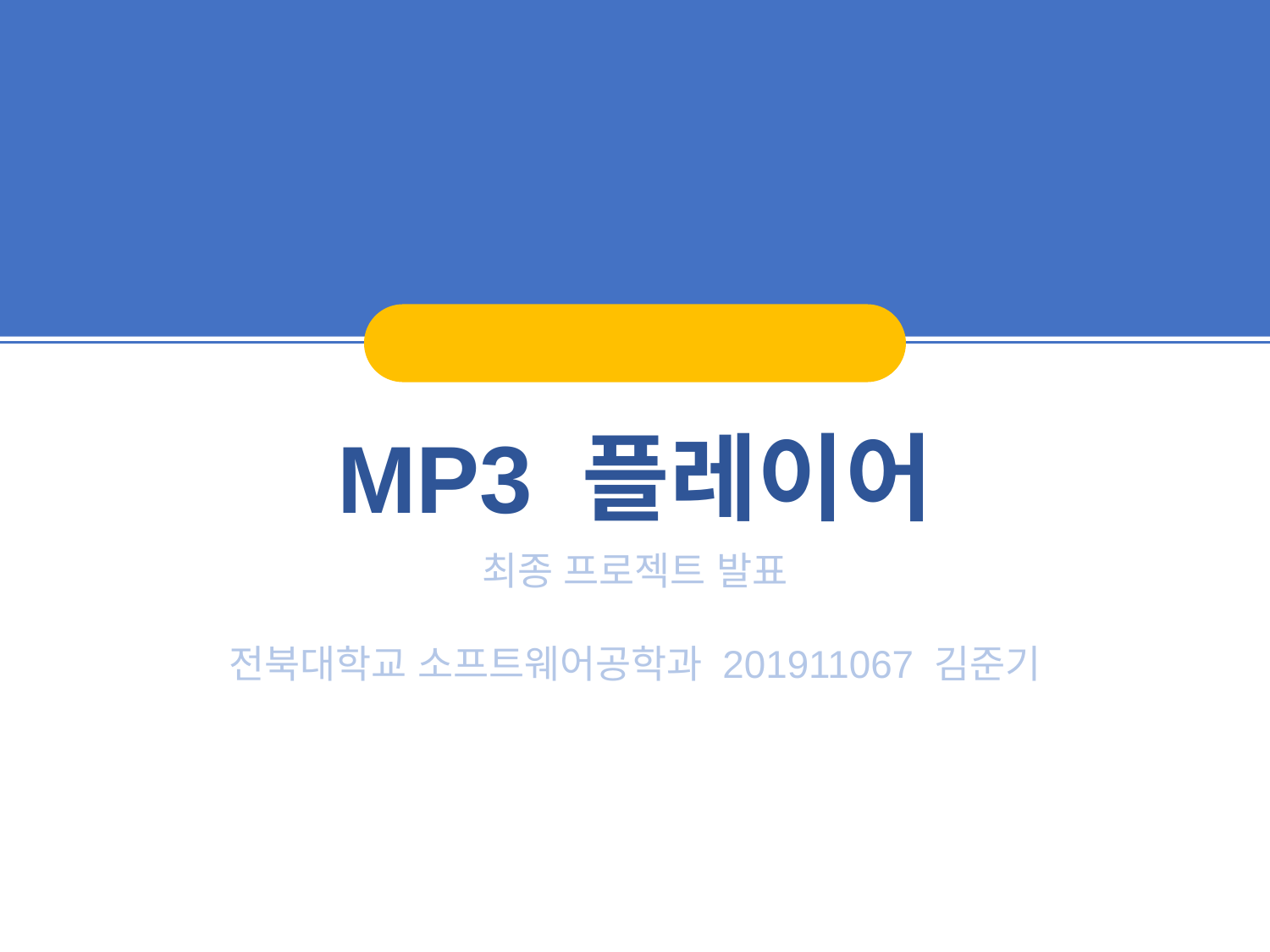

V.01 : PPT Presentation
September 26, 2021

마이크로프로세서
MP3 플레이어
최종 프로젝트 발표

전북대학교 소프트웨어공학과 201911067 김준기